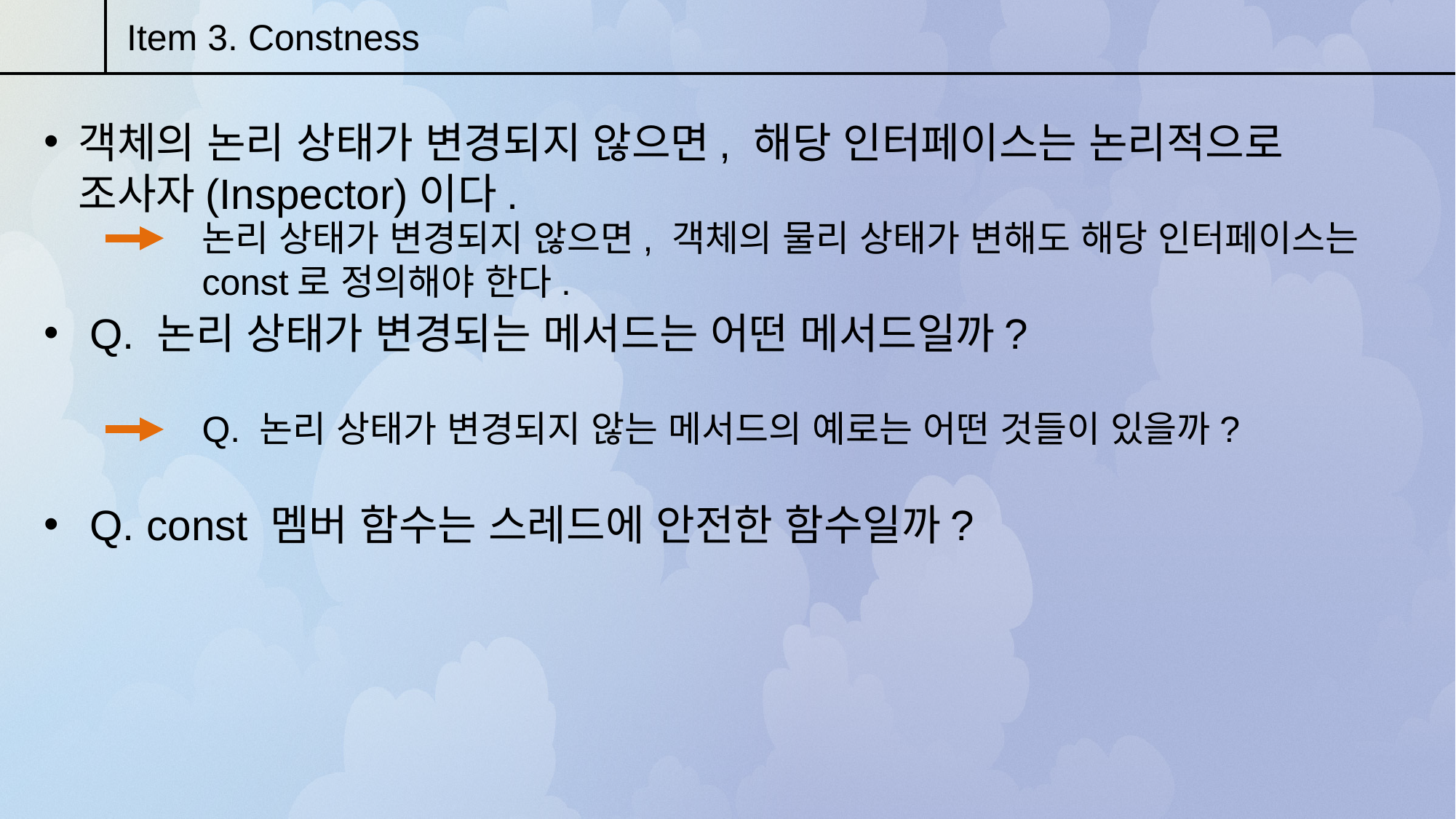

Item 3. Constness
객체의 논리 상태가 변경되지 않으면, 해당 인터페이스는 논리적으로 조사자(Inspector)이다.
논리 상태가 변경되지 않으면, 객체의 물리 상태가 변해도 해당 인터페이스는 const로 정의해야 한다.
 Q. 논리 상태가 변경되는 메서드는 어떤 메서드일까?
Q. 논리 상태가 변경되지 않는 메서드의 예로는 어떤 것들이 있을까?
 Q. const 멤버 함수는 스레드에 안전한 함수일까?